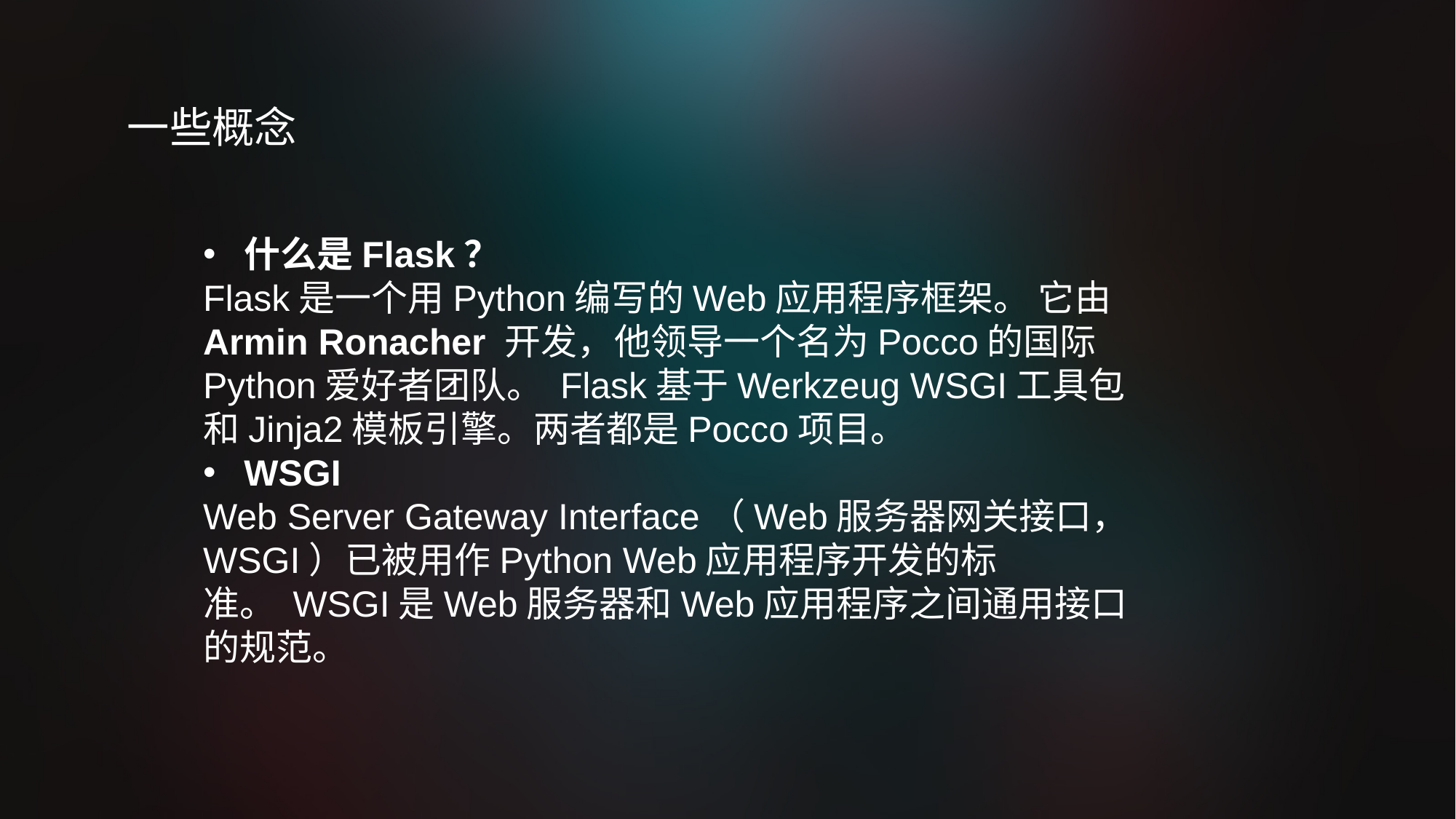

一些概念
什么是Flask？
Flask是一个用Python编写的Web应用程序框架。 它由 Armin Ronacher 开发，他领导一个名为Pocco的国际Python爱好者团队。 Flask基于Werkzeug WSGI工具包和Jinja2模板引擎。两者都是Pocco项目。
WSGI
Web Server Gateway Interface（Web服务器网关接口，WSGI）已被用作Python Web应用程序开发的标准。 WSGI是Web服务器和Web应用程序之间通用接口的规范。